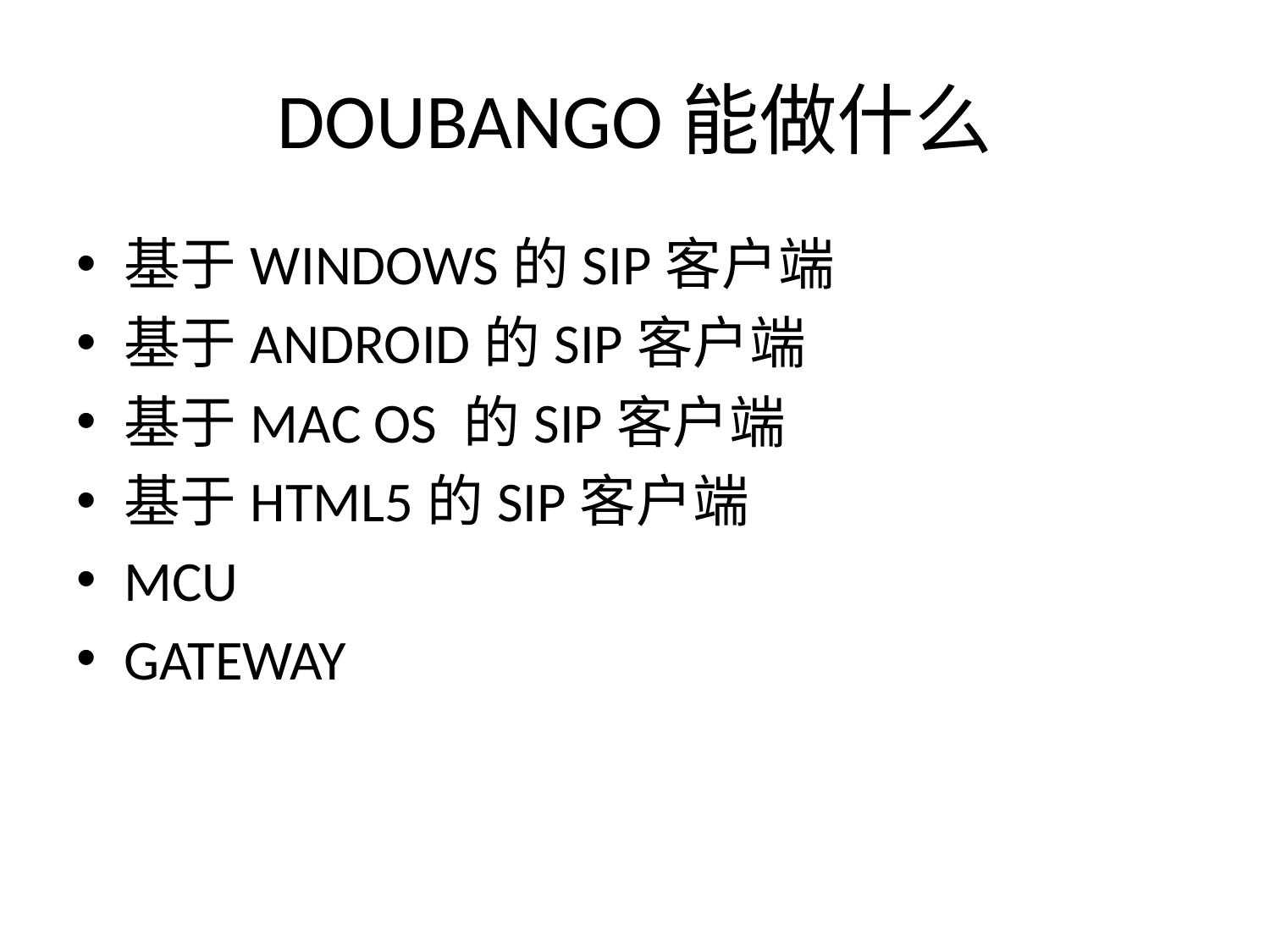

# DOUBANGO能做什么
基于WINDOWS的SIP客户端
基于ANDROID的SIP客户端
基于MAC OS 的SIP客户端
基于HTML5的SIP客户端
MCU
GATEWAY